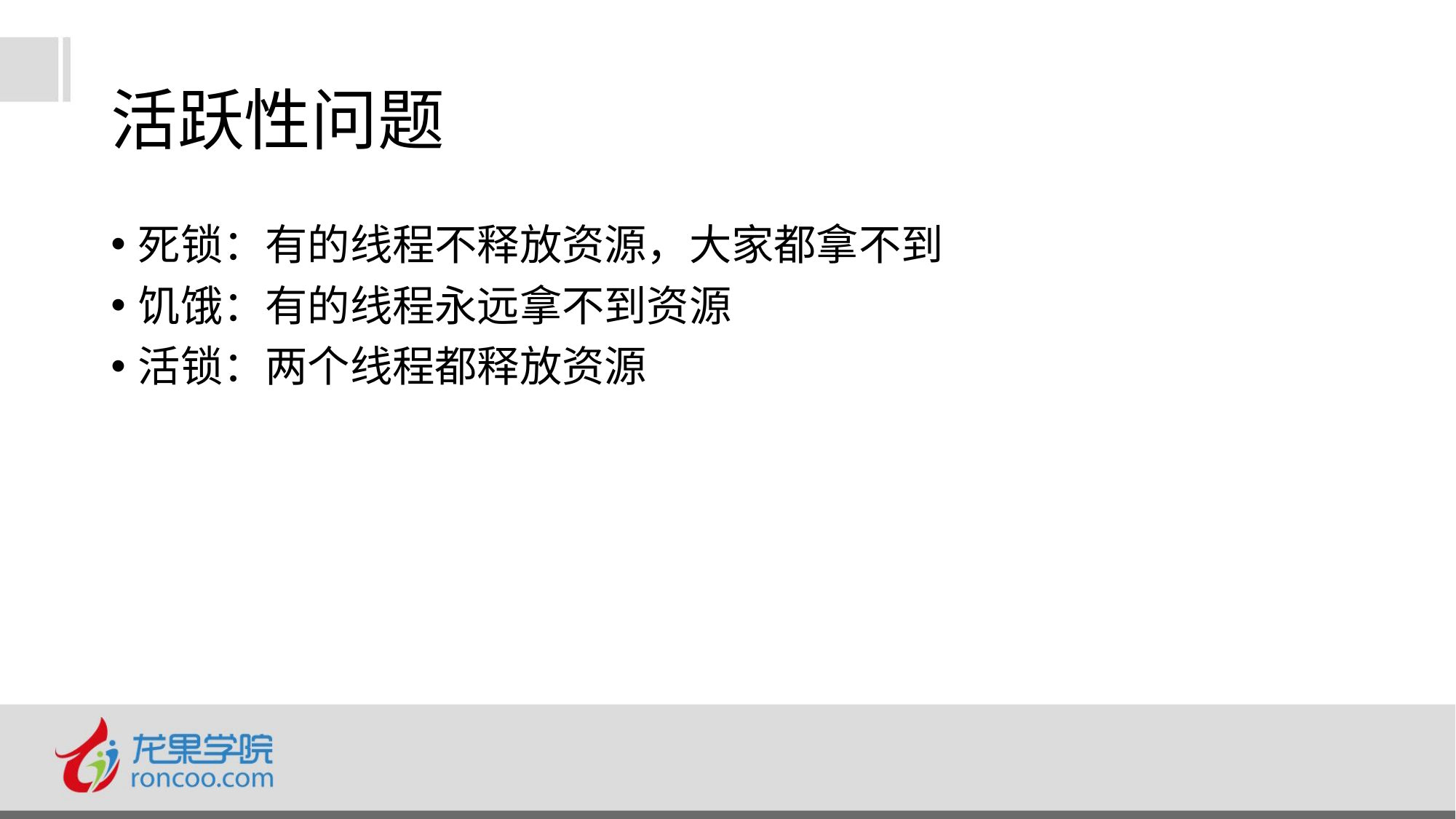

# 活跃性问题
死锁：有的线程不释放资源，大家都拿不到
饥饿：有的线程永远拿不到资源
活锁：两个线程都释放资源